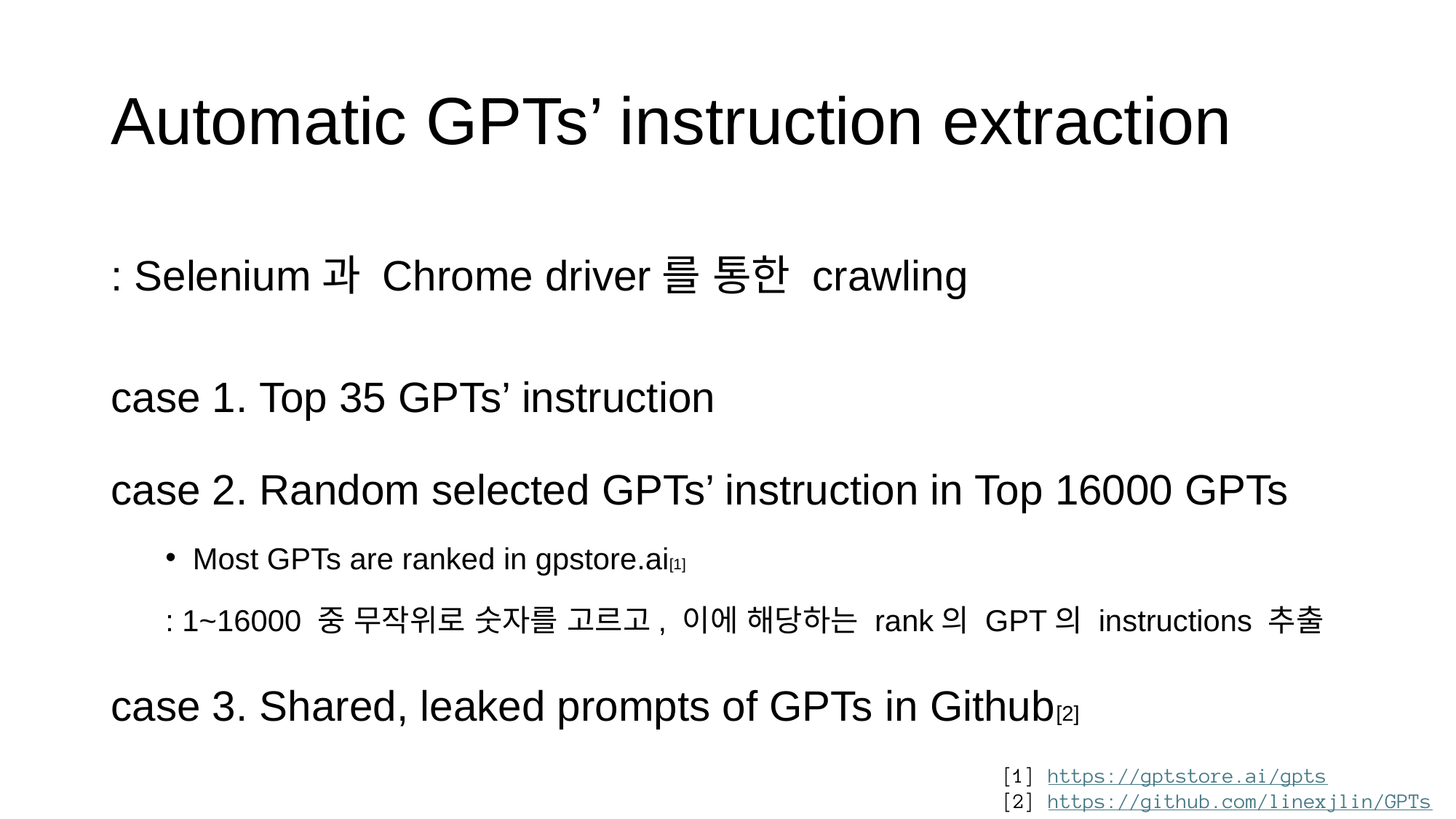

# Automatic GPTs’ instruction extraction
: Selenium과 Chrome driver를 통한 crawling

case 1. Top 35 GPTs’ instruction
case 2. Random selected GPTs’ instruction in Top 16000 GPTs
Most GPTs are ranked in gpstore.ai[1]
: 1~16000 중 무작위로 숫자를 고르고, 이에 해당하는 rank의 GPT의 instructions 추출
case 3. Shared, leaked prompts of GPTs in Github[2]
[1] https://gptstore.ai/gpts
[2] https://github.com/linexjlin/GPTs